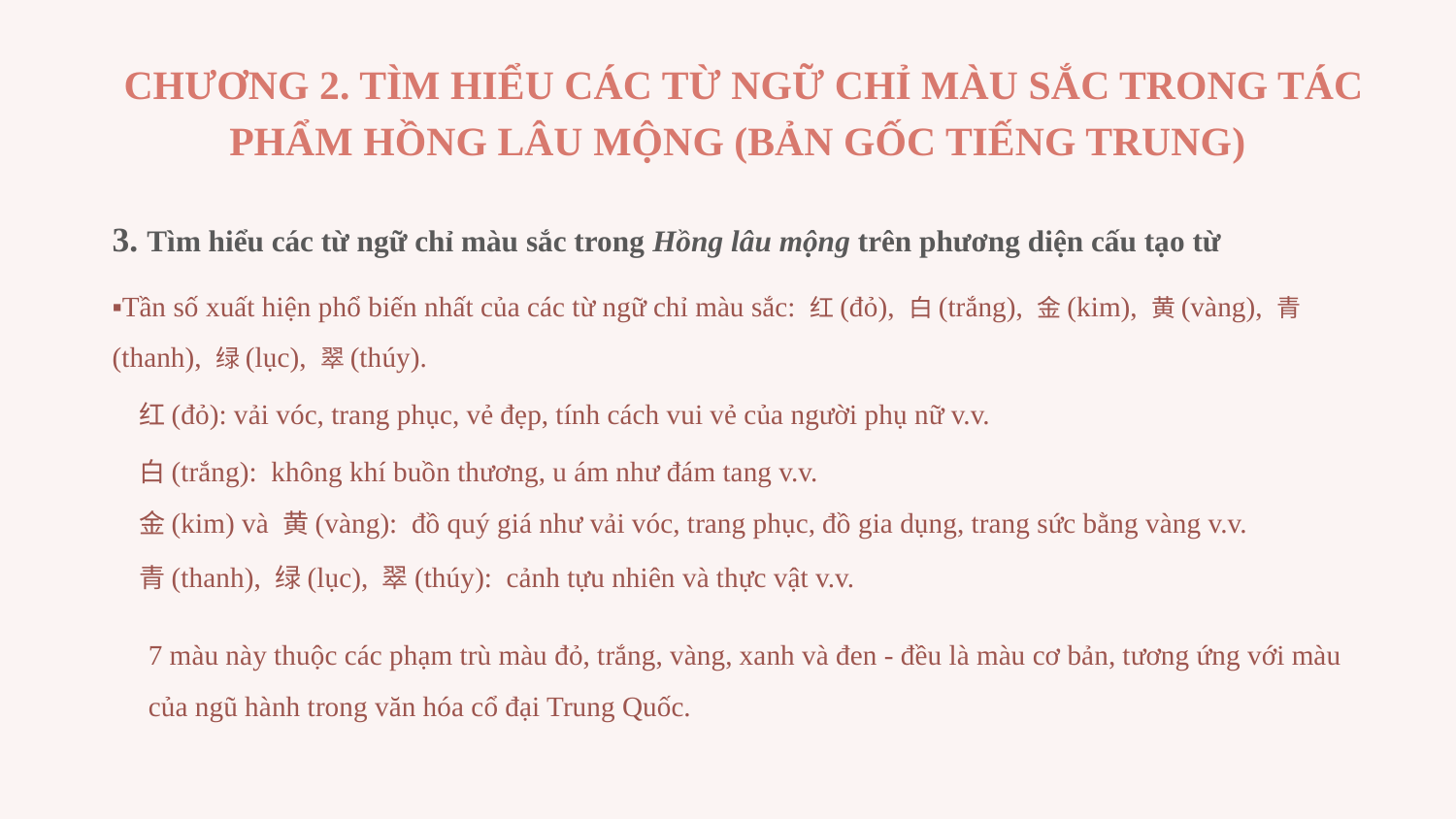

CHƯƠNG 2. TÌM HIỂU CÁC TỪ NGỮ CHỈ MÀU SẮC TRONG TÁC PHẨM HỒNG LÂU MỘNG (BẢN GỐC TIẾNG TRUNG)
3. Tìm hiểu các từ ngữ chỉ màu sắc trong Hồng lâu mộng trên phương diện cấu tạo từ
▪Tần số xuất hiện phổ biến nhất của các từ ngữ chỉ màu sắc: 红(đỏ), 白(trắng), 金(kim), 黄(vàng), 青(thanh), 绿(lục), 翠(thúy).
红(đỏ): vải vóc, trang phục, vẻ đẹp, tính cách vui vẻ của người phụ nữ v.v.
白(trắng):  không khí buồn thương, u ám như đám tang v.v.
金(kim) và 黄(vàng):  đồ quý giá như vải vóc, trang phục, đồ gia dụng, trang sức bằng vàng v.v.
青(thanh), 绿(lục), 翠(thúy):  cảnh tựu nhiên và thực vật v.v.

7 màu này thuộc các phạm trù màu đỏ, trắng, vàng, xanh và đen - đều là màu cơ bản, tương ứng với màu của ngũ hành trong văn hóa cổ đại Trung Quốc.